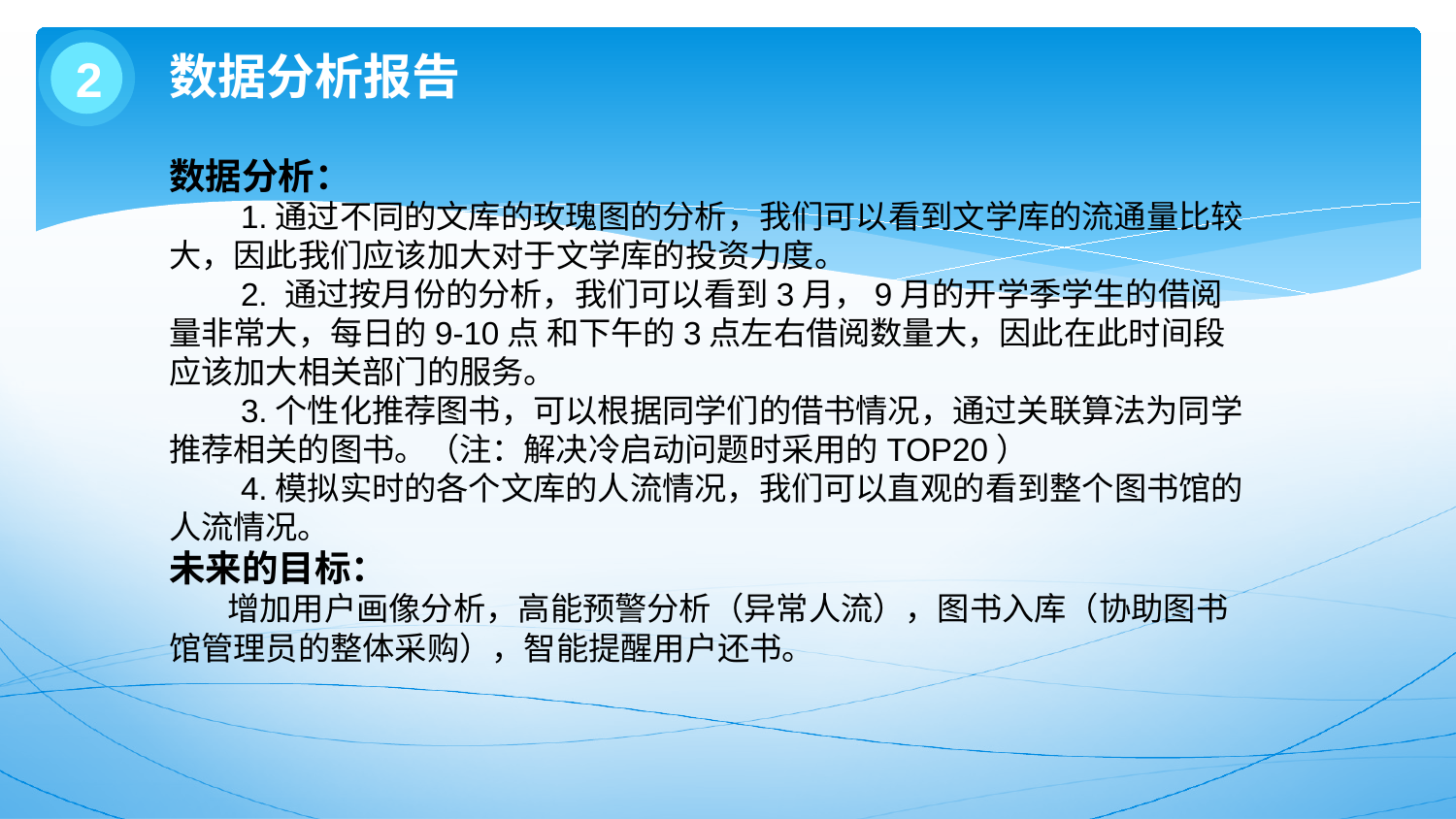

2
数据分析报告
数据分析：
        1.通过不同的文库的玫瑰图的分析，我们可以看到文学库的流通量比较大，因此我们应该加大对于文学库的投资力度。
        2. 通过按月份的分析，我们可以看到3月，9月的开学季学生的借阅量非常大，每日的9-10点 和下午的3点左右借阅数量大，因此在此时间段应该加大相关部门的服务。
        3.个性化推荐图书，可以根据同学们的借书情况，通过关联算法为同学推荐相关的图书。（注：解决冷启动问题时采用的TOP20）
        4.模拟实时的各个文库的人流情况，我们可以直观的看到整个图书馆的人流情况。
未来的目标：
       增加用户画像分析，高能预警分析（异常人流），图书入库（协助图书馆管理员的整体采购），智能提醒用户还书。